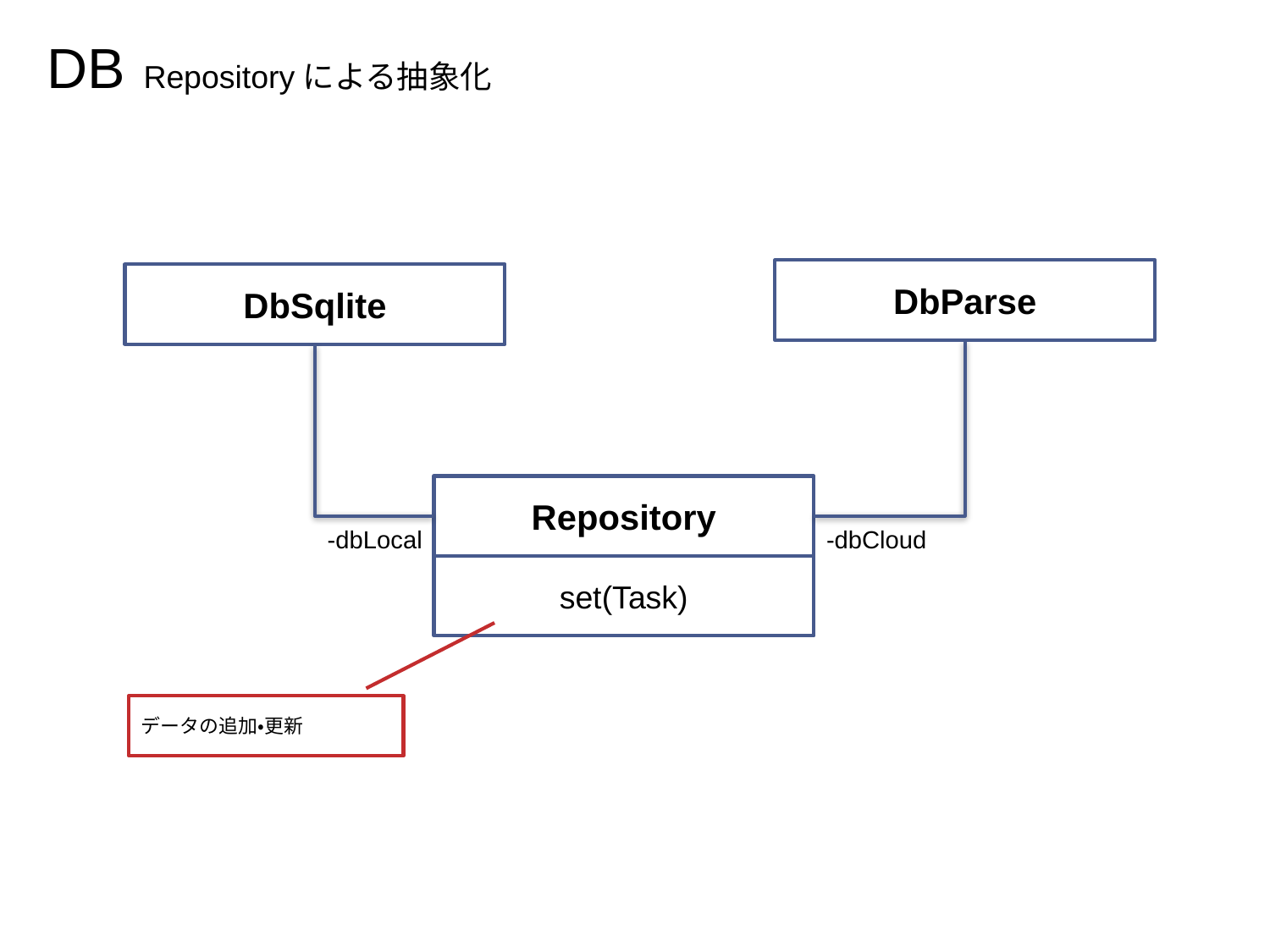

DB  Repositoryによる抽象化
DbParse
DbSqlite
Repository
-dbLocal
-dbCloud
set(Task)
データの追加・更新